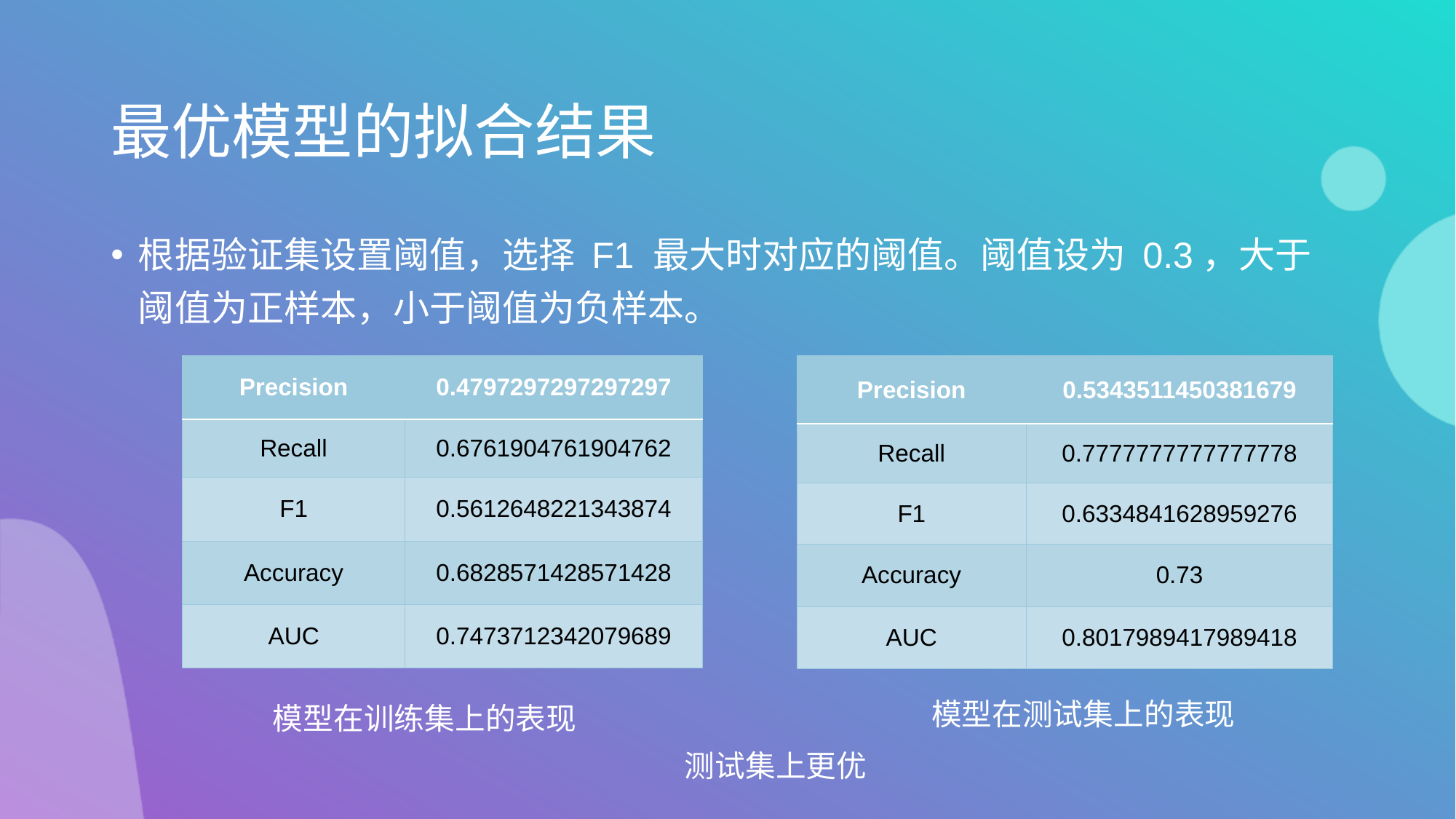

# 最优模型的拟合结果
根据验证集设置阈值，选择 F1 最大时对应的阈值。阈值设为 0.3，大于阈值为正样本，小于阈值为负样本。

| Precision | 0.4797297297297297 |
| --- | --- |
| Recall | 0.6761904761904762 |
| F1 | 0.5612648221343874 |
| Accuracy | 0.6828571428571428 |
| AUC | 0.7473712342079689 |
| Precision | 0.5343511450381679 |
| --- | --- |
| Recall | 0.7777777777777778 |
| F1 | 0.6334841628959276 |
| Accuracy | 0.73 |
| AUC | 0.8017989417989418 |
模型在测试集上的表现
模型在训练集上的表现
测试集上更优